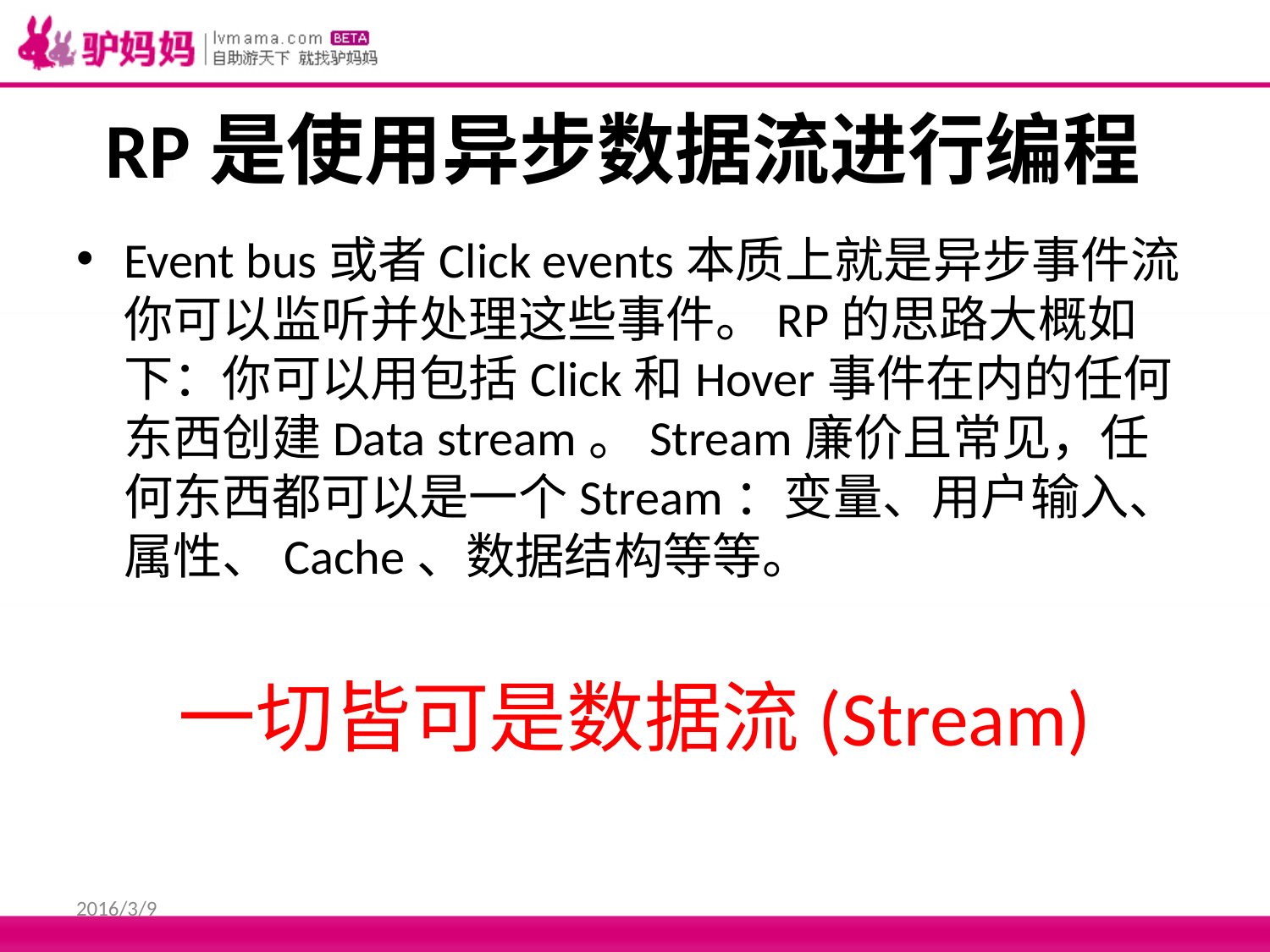

# RP是使用异步数据流进行编程
Event bus或者Click events本质上就是异步事件流你可以监听并处理这些事件。RP的思路大概如下：你可以用包括Click和Hover事件在内的任何东西创建Data stream。Stream廉价且常见，任何东西都可以是一个Stream：变量、用户输入、属性、Cache、数据结构等等。

一切皆可是数据流(Stream)
2016/3/9